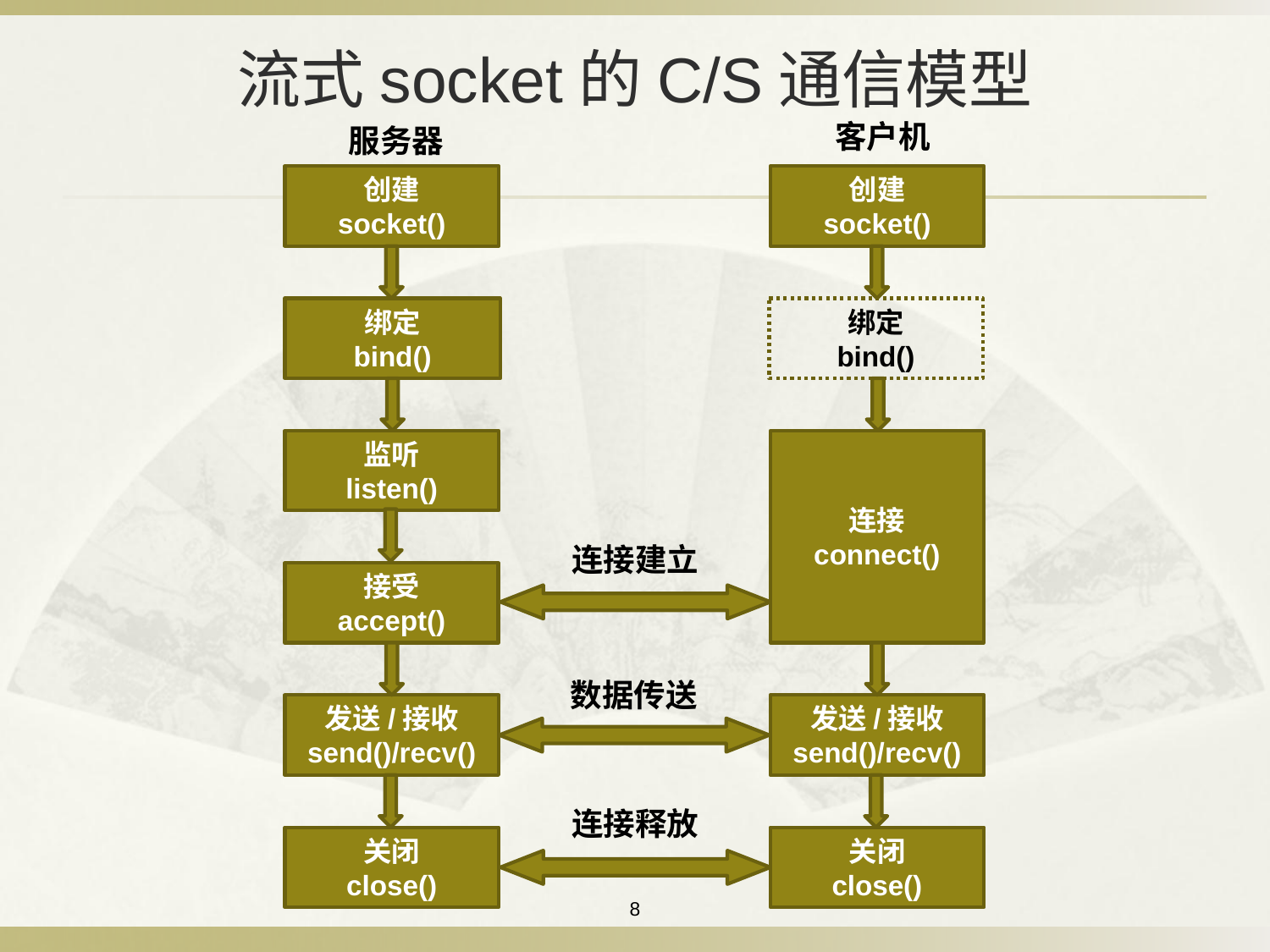

# 流式socket的C/S通信模型

客户机
创建
socket()

绑定
bind()

连接
connect()

发送/接收
send()/recv()

关闭
close()
服务器
创建
socket()

绑定
bind()

监听
listen()

接受
accept()

发送/接收
send()/recv()

关闭
close()
连接建立

数据传送

连接释放

8